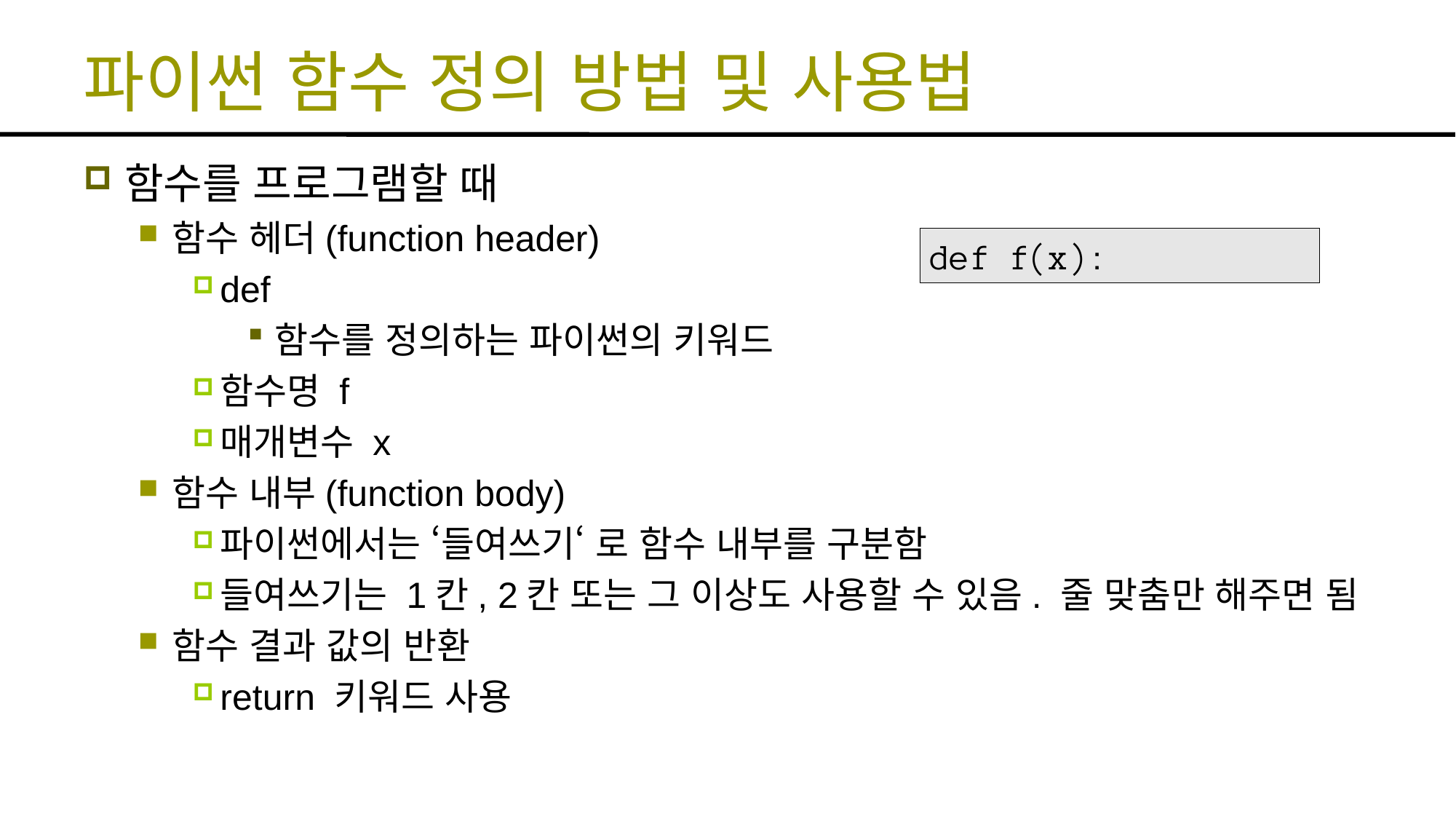

# 파이썬 함수 정의 방법 및 사용법
함수를 프로그램할 때
함수 헤더(function header)
def
함수를 정의하는 파이썬의 키워드
함수명 f
매개변수 x
함수 내부(function body)
파이썬에서는 ‘들여쓰기‘ 로 함수 내부를 구분함
들여쓰기는 1칸, 2칸 또는 그 이상도 사용할 수 있음. 줄 맞춤만 해주면 됨
함수 결과 값의 반환
return 키워드 사용

def f(x):